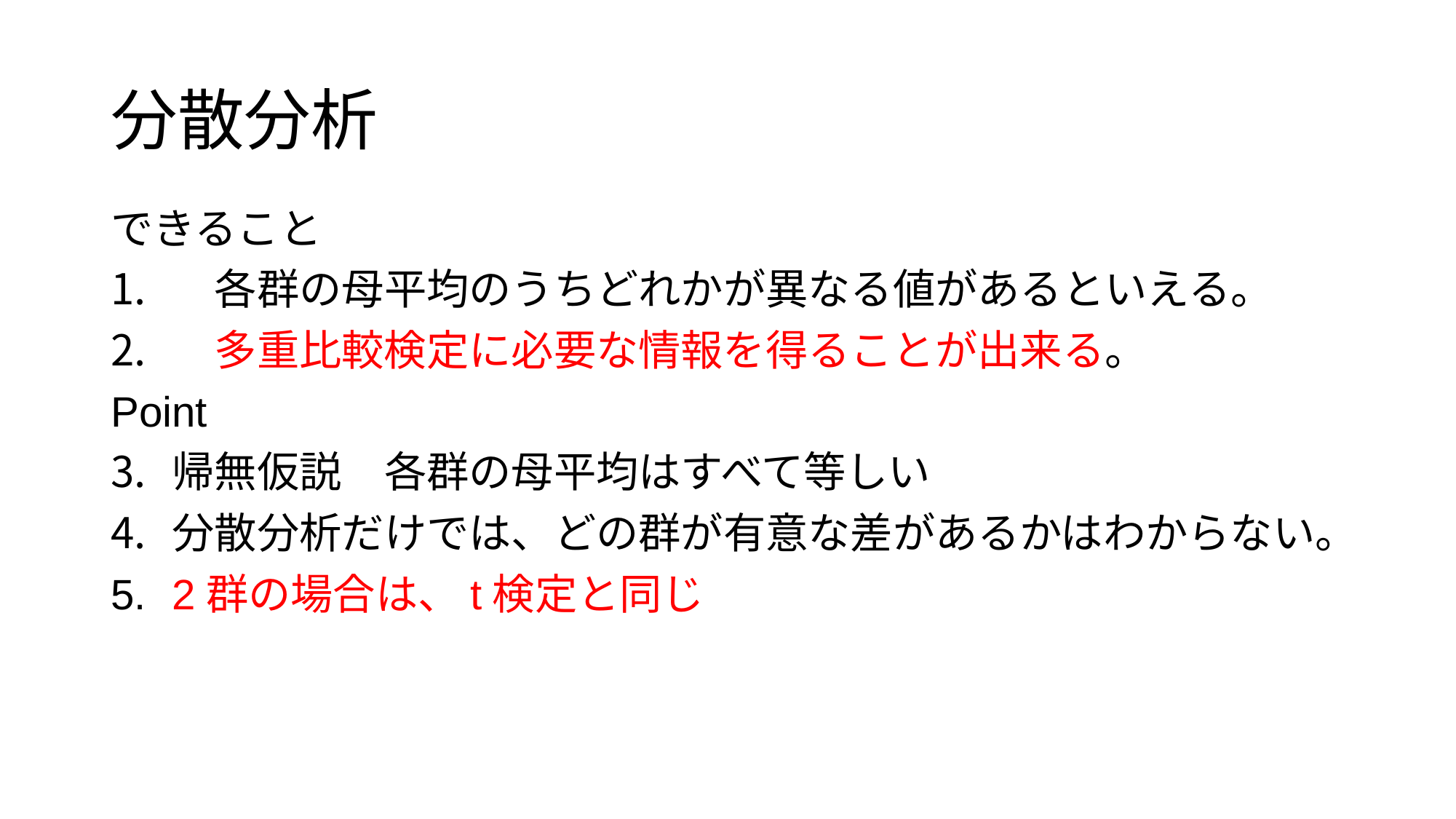

# 分散分析
できること
　各群の母平均のうちどれかが異なる値があるといえる。
　多重比較検定に必要な情報を得ることが出来る。
Point
帰無仮説　各群の母平均はすべて等しい
分散分析だけでは、どの群が有意な差があるかはわからない。
2群の場合は、t検定と同じ